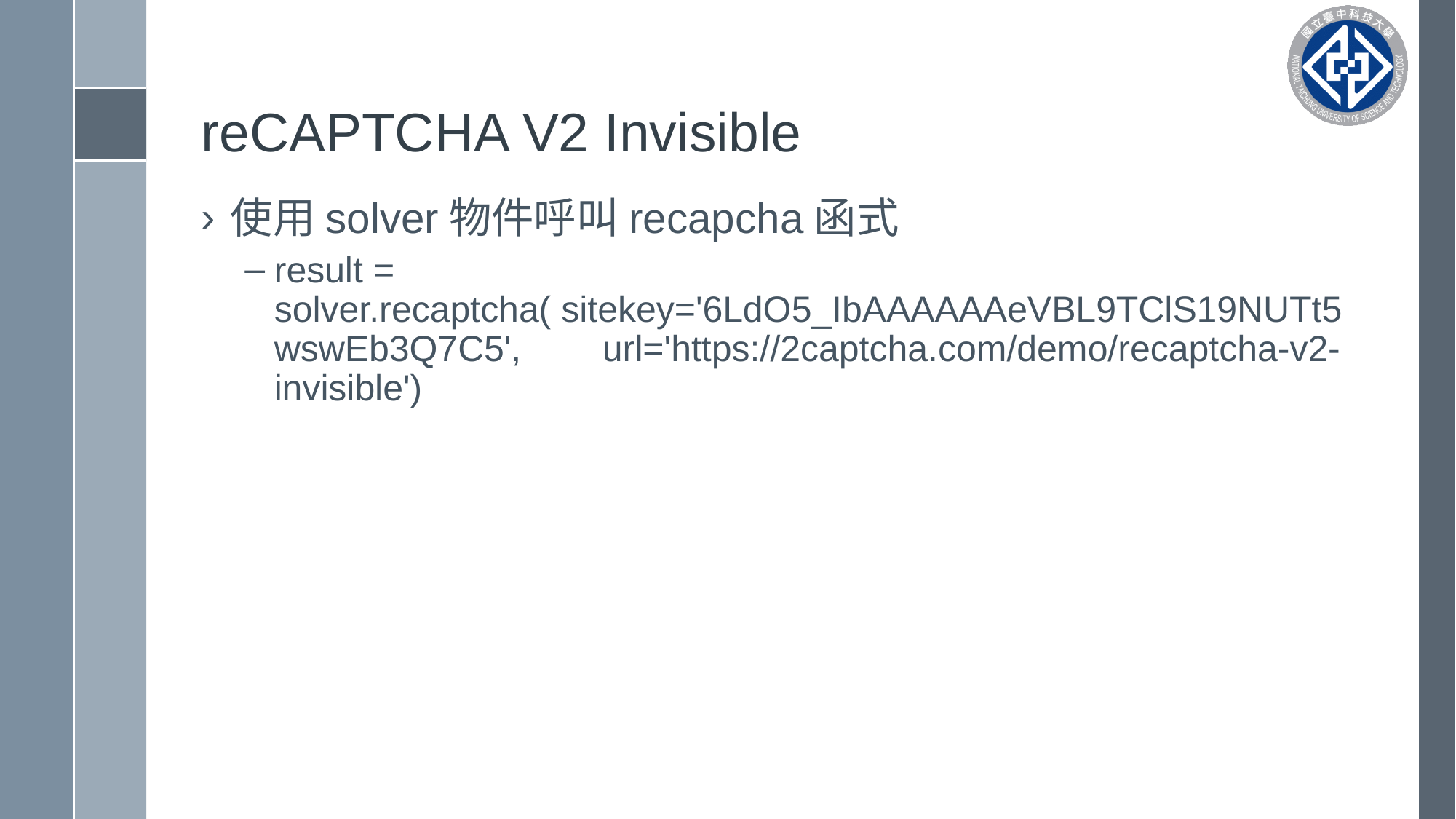

# reCAPTCHA V2 Invisible
使用solver物件呼叫recapcha函式
result = solver.recaptcha( sitekey='6LdO5_IbAAAAAAeVBL9TClS19NUTt5wswEb3Q7C5',        url='https://2captcha.com/demo/recaptcha-v2-invisible')